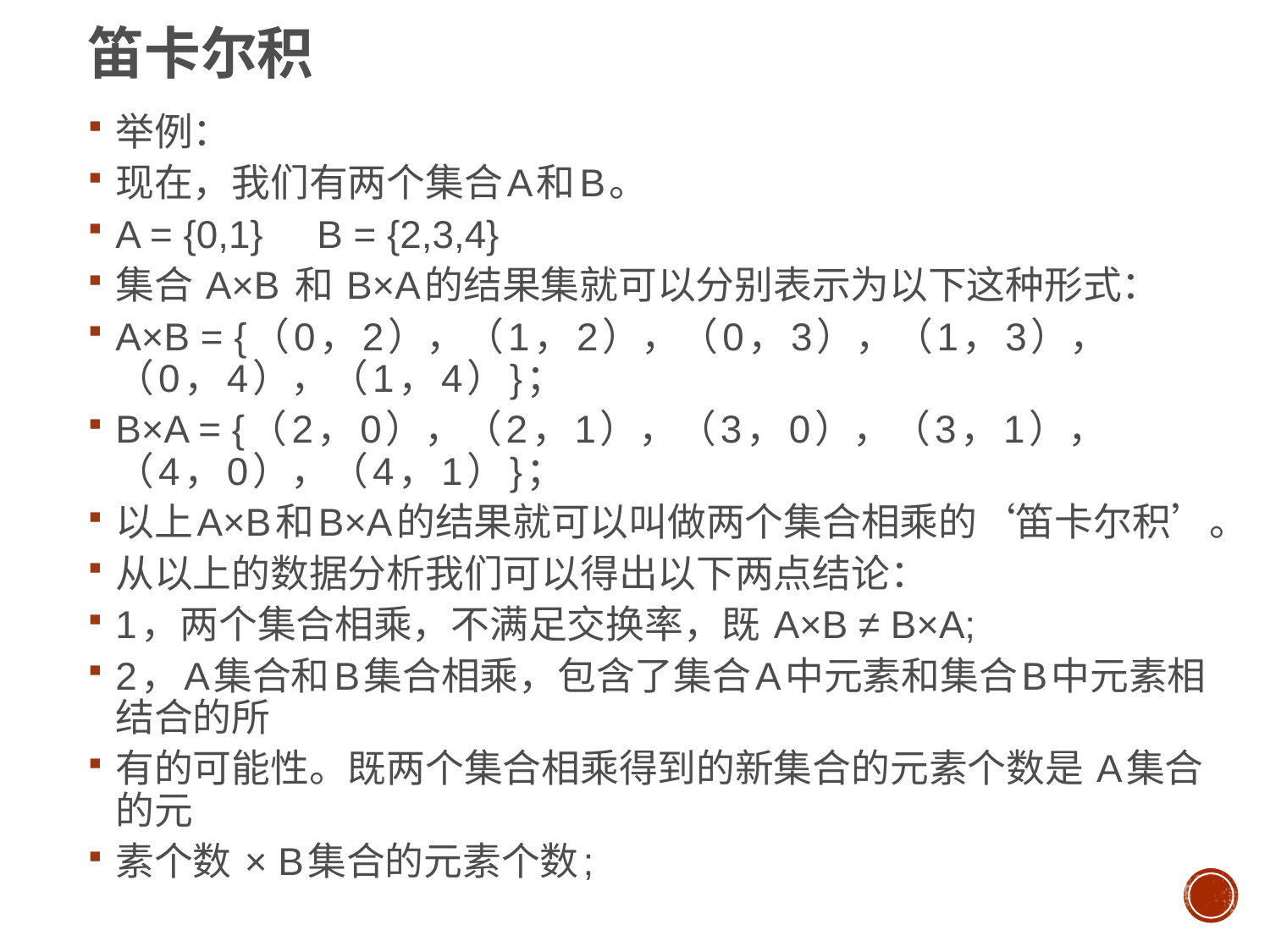

# 笛卡尔积
举例：
现在，我们有两个集合A和B。
A = {0,1}     B = {2,3,4}
集合 A×B 和 B×A的结果集就可以分别表示为以下这种形式：
A×B = {（0，2），（1，2），（0，3），（1，3），（0，4），（1，4）}；
B×A = {（2，0），（2，1），（3，0），（3，1），（4，0），（4，1）}；
以上A×B和B×A的结果就可以叫做两个集合相乘的‘笛卡尔积’。
从以上的数据分析我们可以得出以下两点结论：
1，两个集合相乘，不满足交换率，既 A×B ≠ B×A;
2，A集合和B集合相乘，包含了集合A中元素和集合B中元素相结合的所
有的可能性。既两个集合相乘得到的新集合的元素个数是 A集合的元
素个数 × B集合的元素个数;